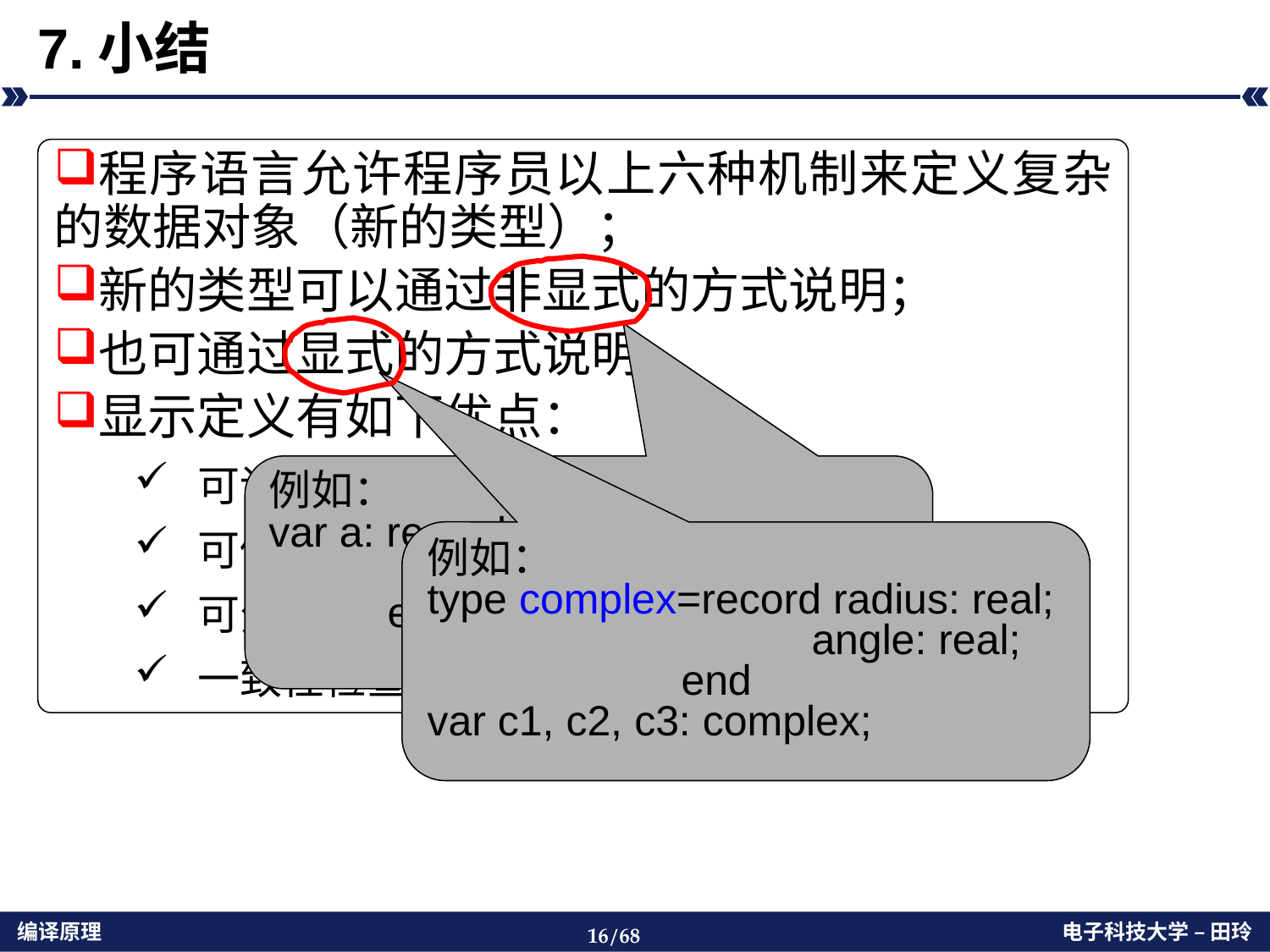

# 7.小结
程序语言允许程序员以上六种机制来定义复杂的数据对象（新的类型）；
新的类型可以通过非显式的方式说明；
也可通过显式的方式说明。
显示定义有如下优点：
可读性  （选择名字）
可修改性  （不修改变量说明）
可分性(Factorization)   （重复使用）
一致性检查 （参考第8节）

例如：
var a: record x:integer;
                     y:array[1..10] of char
          end
例如：
type complex=record radius: real;
      		           angle: real;
		end
var c1, c2, c3: complex;